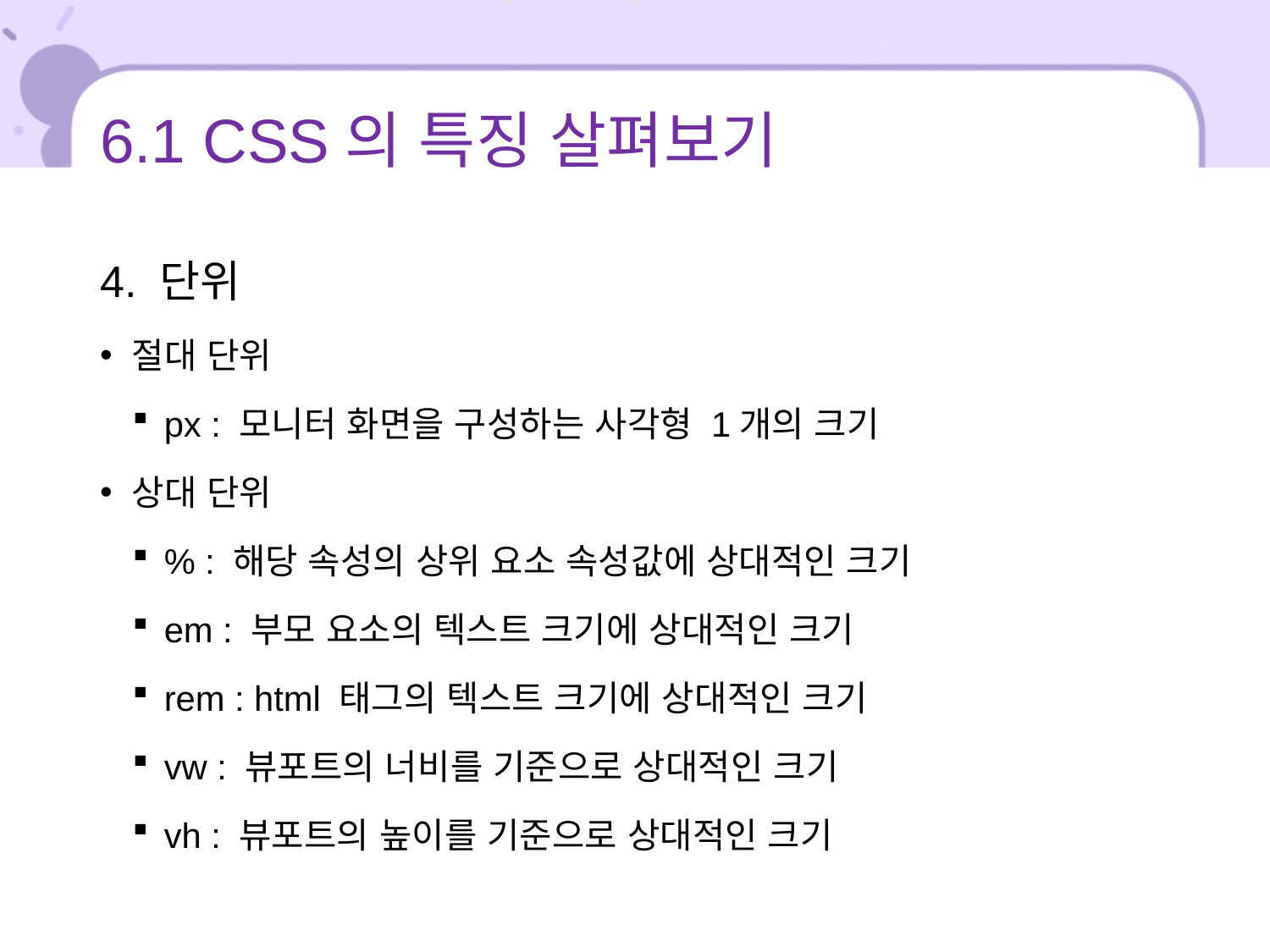

# 6.1 CSS의 특징 살펴보기
4. 단위
절대 단위
px : 모니터 화면을 구성하는 사각형 1개의 크기
상대 단위
% : 해당 속성의 상위 요소 속성값에 상대적인 크기
em : 부모 요소의 텍스트 크기에 상대적인 크기
rem : html 태그의 텍스트 크기에 상대적인 크기
vw : 뷰포트의 너비를 기준으로 상대적인 크기
vh : 뷰포트의 높이를 기준으로 상대적인 크기